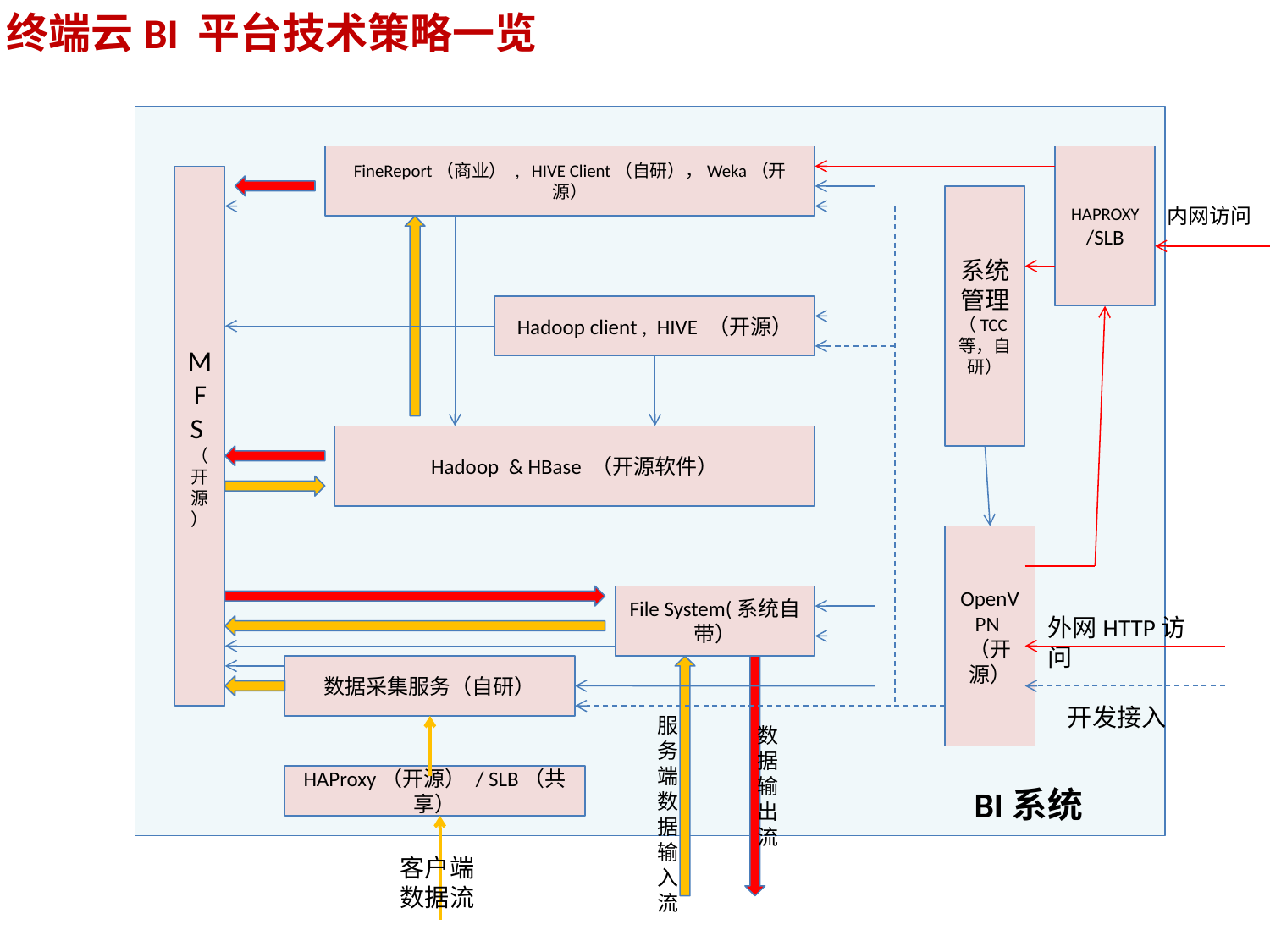

终端云BI 平台技术策略一览

FineReport（商业） ,   HIVE Client（自研），Weka（开源）
HAPROXY/SLB
MFS（开源）
系统管理（TCC等，自研）
内网访问

Hadoop client ,  HIVE （开源）

Hadoop  & HBase （开源软件）

OpenVPN（开源）
File System(系统自带）
外网HTTP访问

数据采集服务（自研）

开发接入
服务端数据输入流
数据输出流
HAProxy（开源） / SLB（共享）
BI系统
客户端数据流